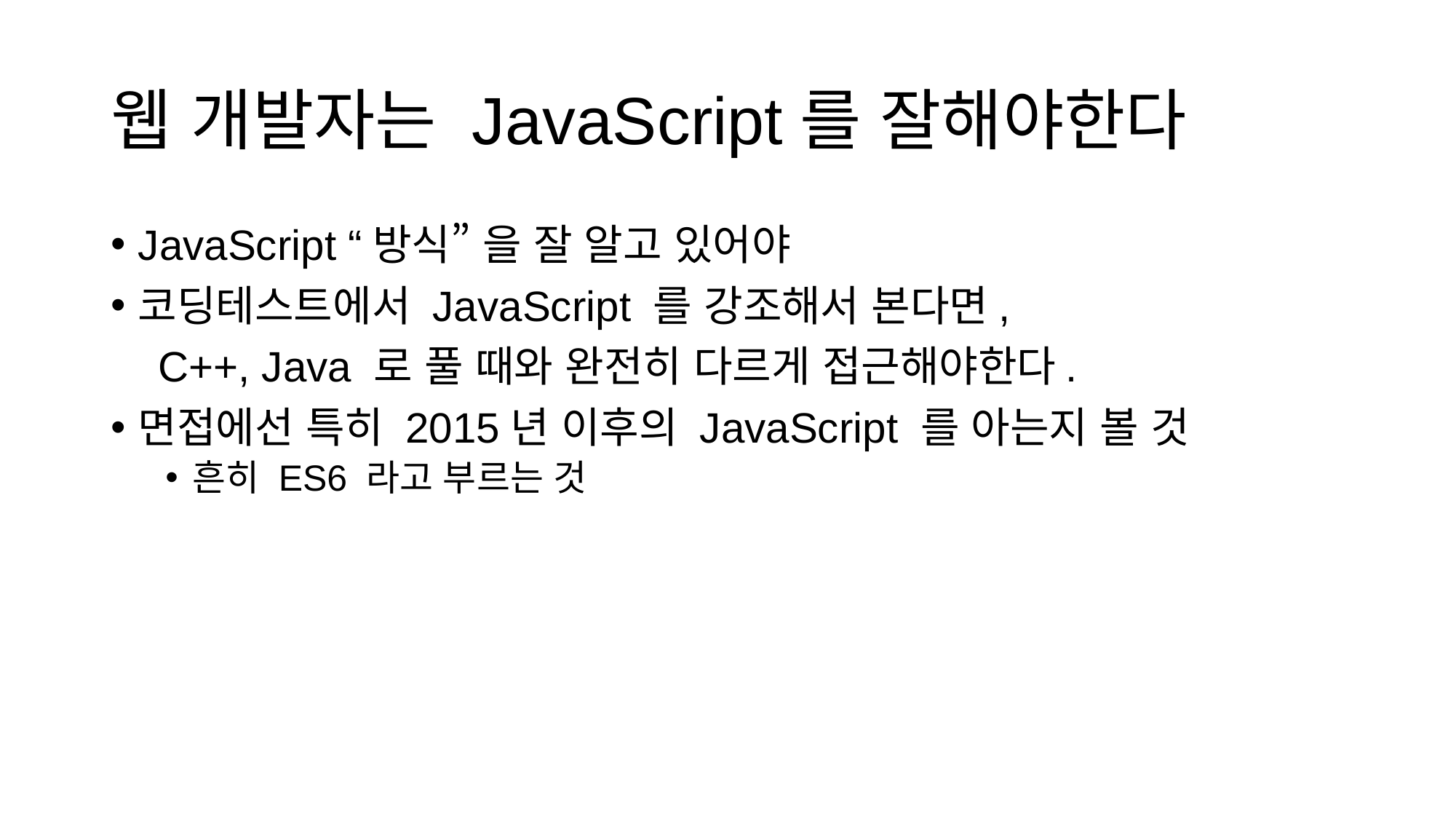

# 웹 개발자는 JavaScript를 잘해야한다
JavaScript “방식” 을 잘 알고 있어야
코딩테스트에서 JavaScript 를 강조해서 본다면,
    C++, Java 로 풀 때와 완전히 다르게 접근해야한다.
면접에선 특히 2015년 이후의 JavaScript 를 아는지 볼 것
흔히 ES6 라고 부르는 것